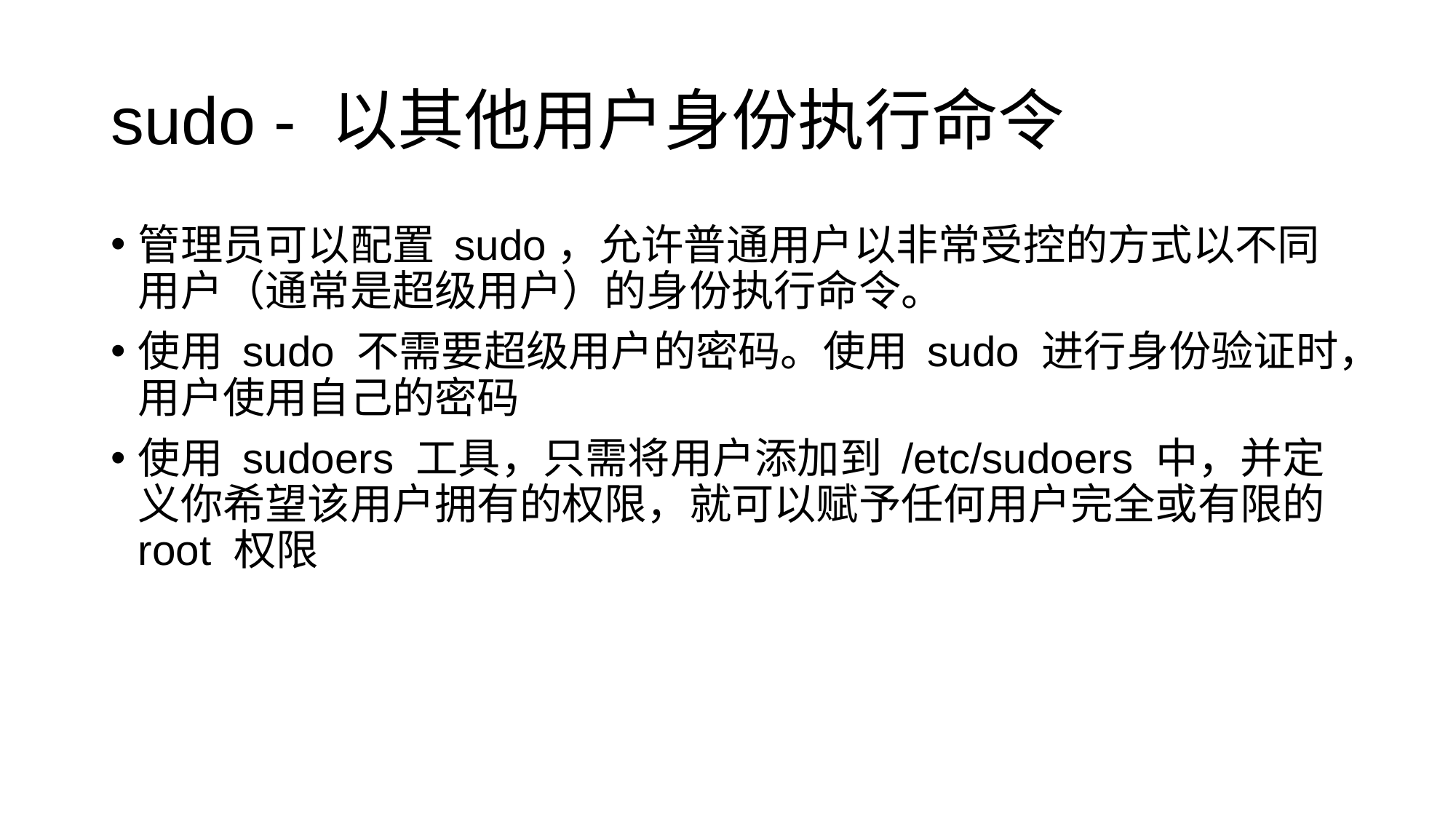

# sudo - 以其他用户身份执行命令
管理员可以配置 sudo，允许普通用户以非常受控的方式以不同用户（通常是超级用户）的身份执行命令。
使用 sudo 不需要超级用户的密码。使用 sudo 进行身份验证时，用户使用自己的密码
使用 sudoers 工具，只需将用户添加到 /etc/sudoers 中，并定义你希望该用户拥有的权限，就可以赋予任何用户完全或有限的 root 权限